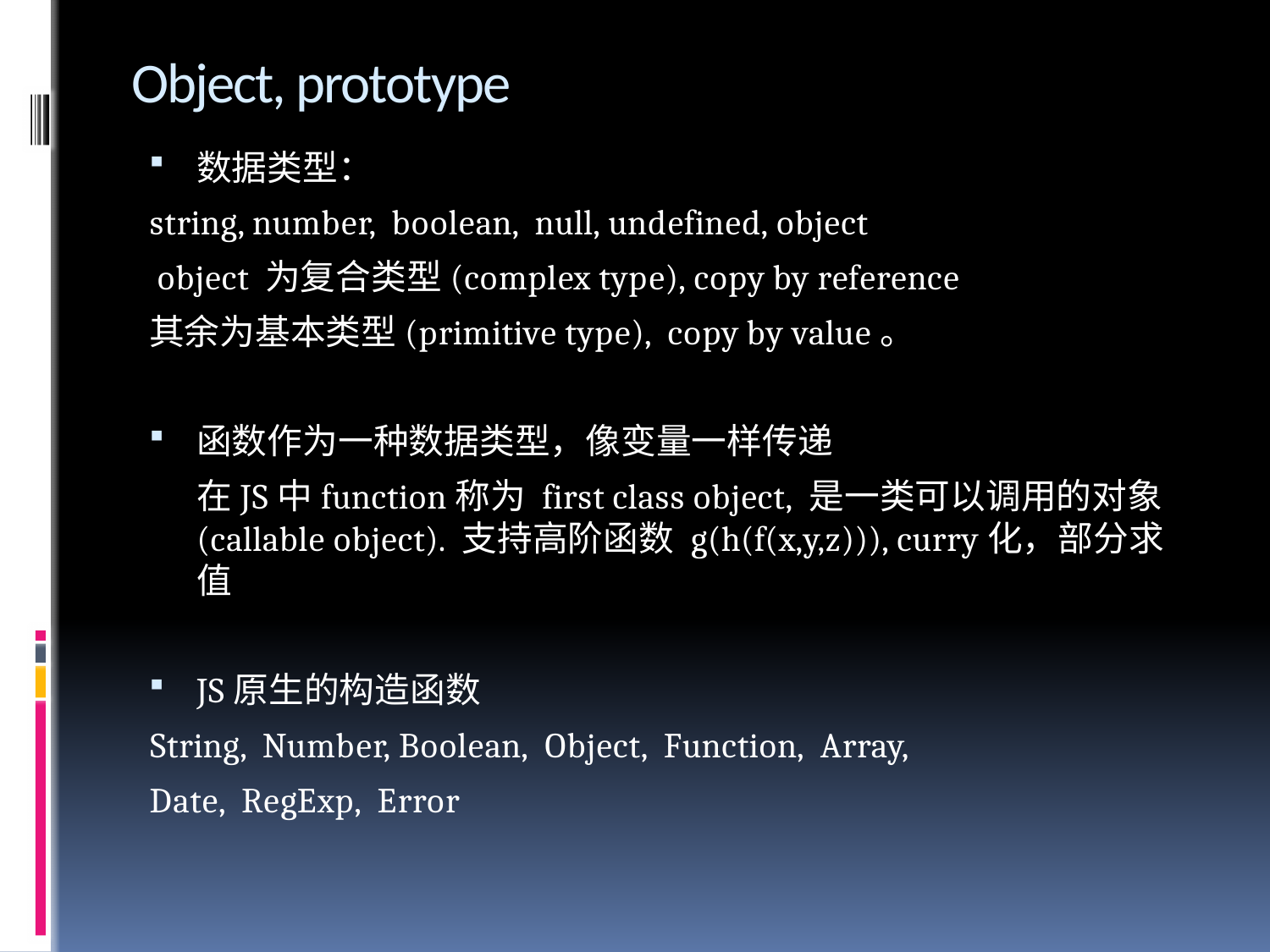

# Object, prototype
数据类型：
string, number,  boolean,  null, undefined, object
 object 为复合类型(complex type), copy by reference
其余为基本类型(primitive type),  copy by value。

函数作为一种数据类型，像变量一样传递
	在JS中function称为 first class object, 是一类可以调用的对象(callable object). 支持高阶函数 g(h(f(x,y,z))), curry化，部分求值

JS原生的构造函数
String,  Number, Boolean,  Object,  Function,  Array,
Date,  RegExp,  Error